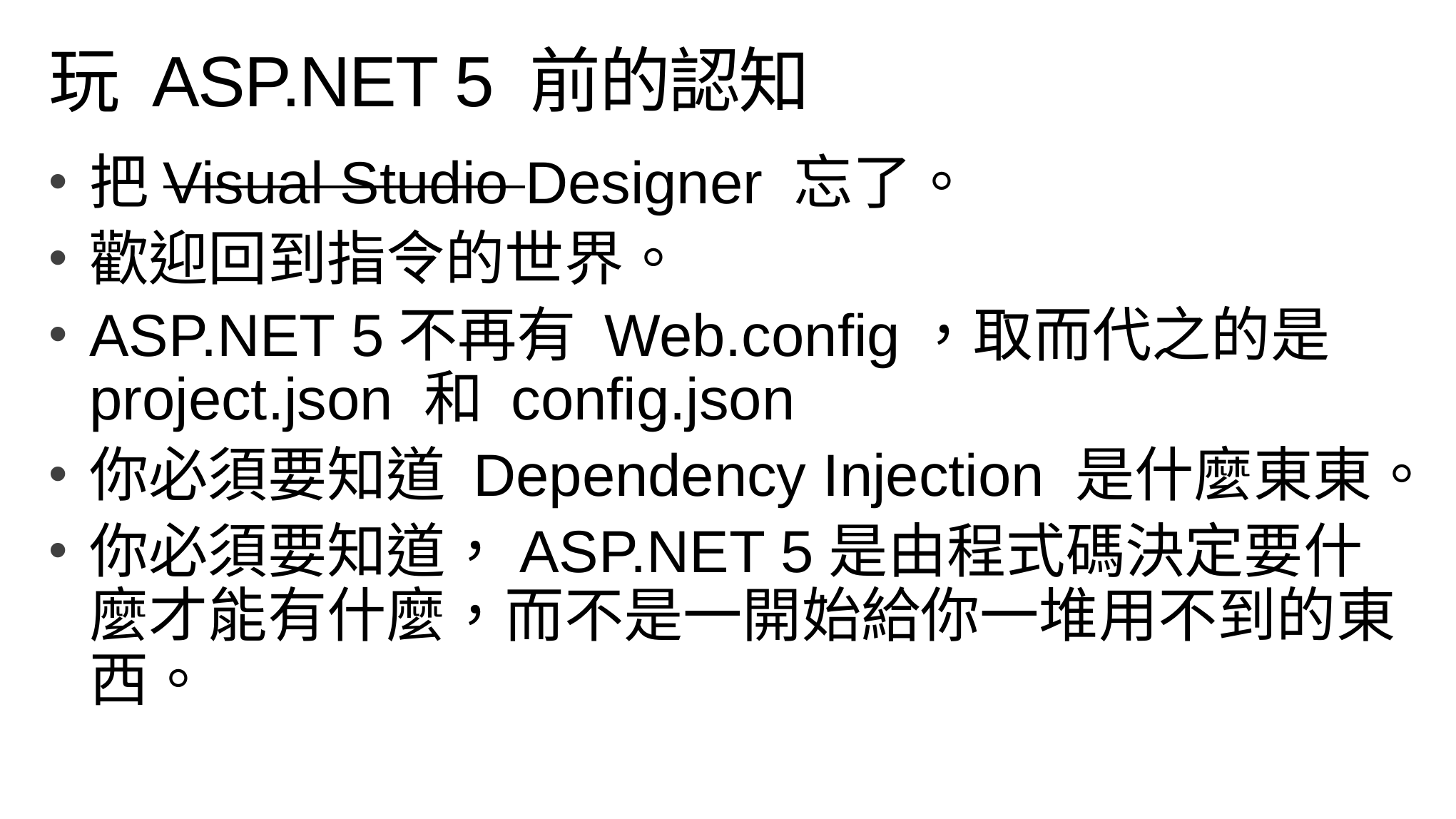

# 玩 ASP.NET 5 前的認知
把Visual Studio Designer 忘了。
歡迎回到指令的世界。
ASP.NET 5不再有 Web.config，取而代之的是 project.json 和 config.json
你必須要知道 Dependency Injection 是什麼東東。
你必須要知道，ASP.NET 5是由程式碼決定要什麼才能有什麼，而不是一開始給你一堆用不到的東西。